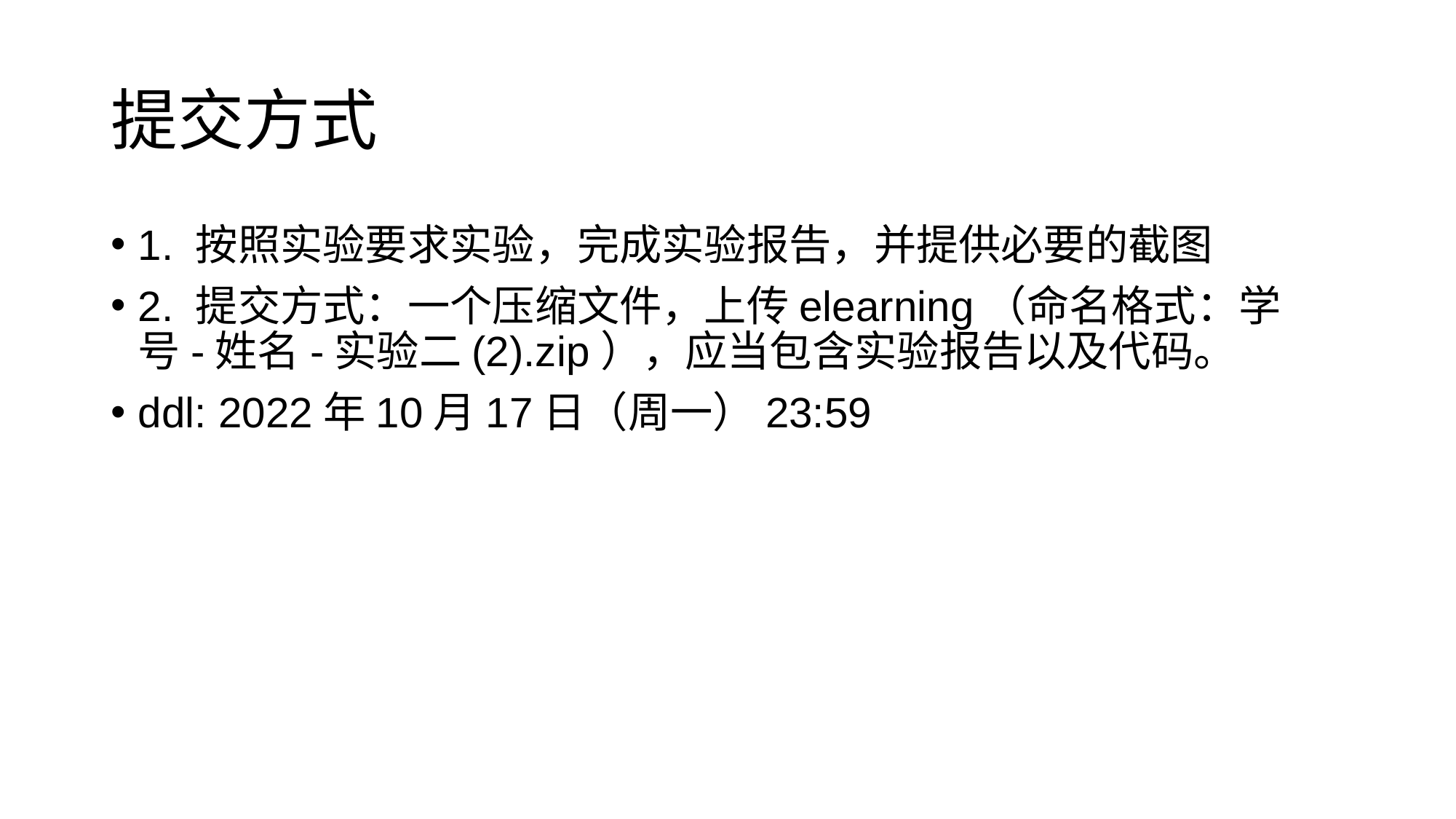

# 提交方式
1. 按照实验要求实验，完成实验报告，并提供必要的截图
2. 提交方式：一个压缩文件，上传elearning（命名格式：学号-姓名-实验二(2).zip），应当包含实验报告以及代码。
ddl: 2022年10月17日（周一）23:59